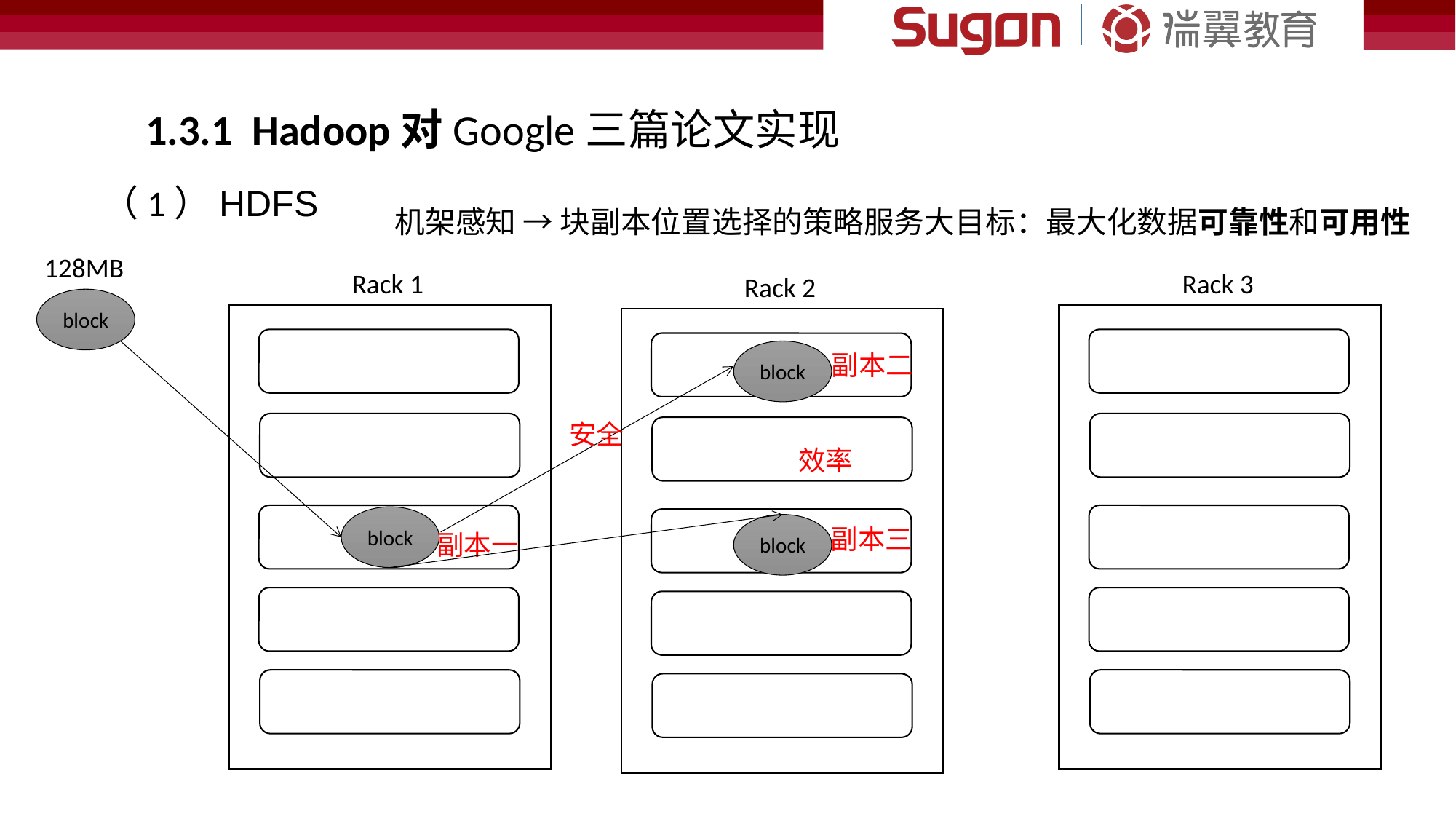

1.3.1  Hadoop对Google三篇论文实现
（1）HDFS
机架感知 → 块副本位置选择的策略服务大目标：最大化数据可靠性和可用性
128MB
block
Rack 1

Rack 3

Rack 2

block
副本一
block
副本二
block
副本三
安全
效率